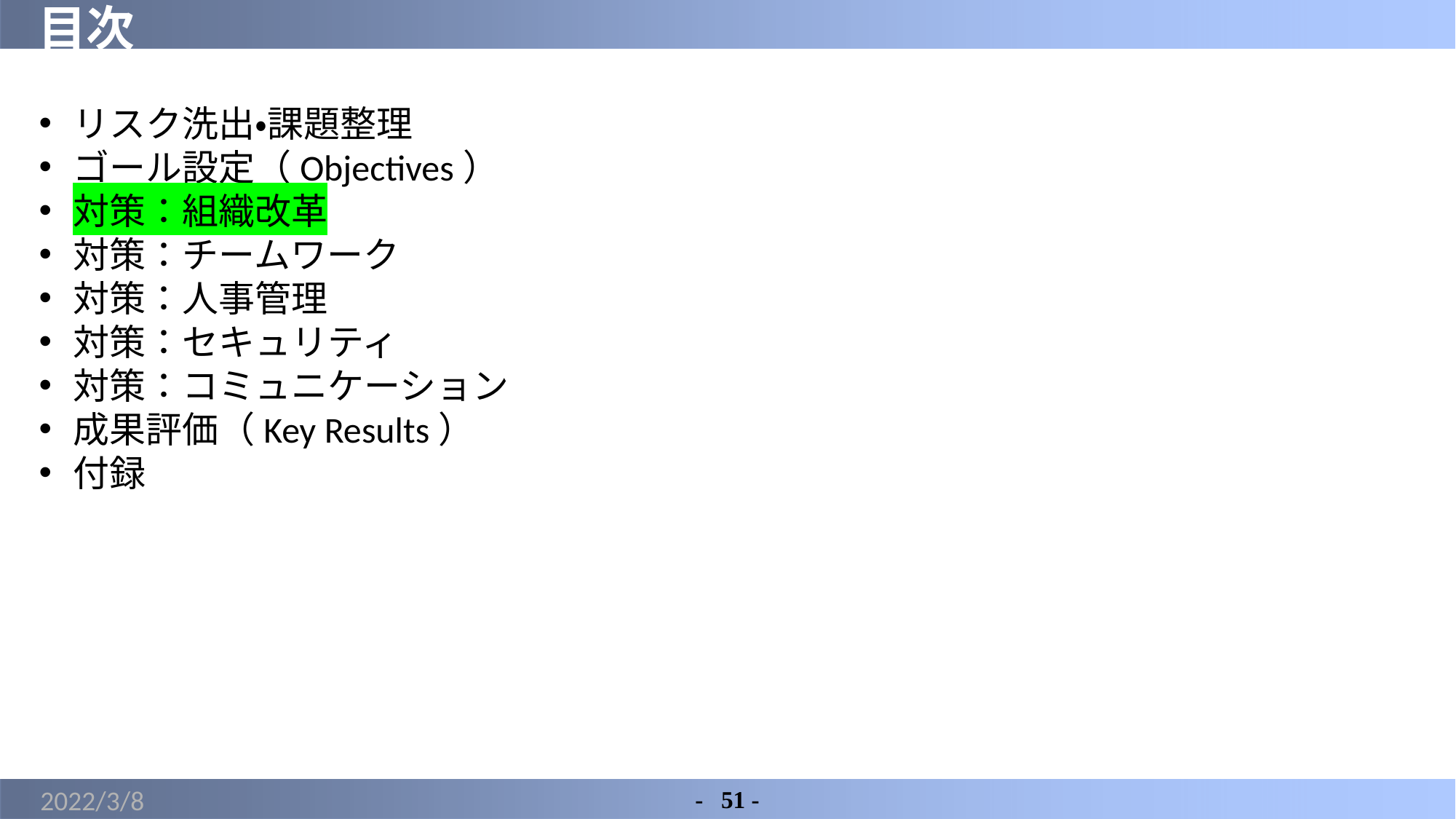

# 目次
リスク洗出・課題整理
ゴール設定（Objectives）
対策：組織改革
対策：チームワーク
対策：人事管理
対策：セキュリティ
対策：コミュニケーション
成果評価（Key Results）
付録

2022/3/8
-	51 -